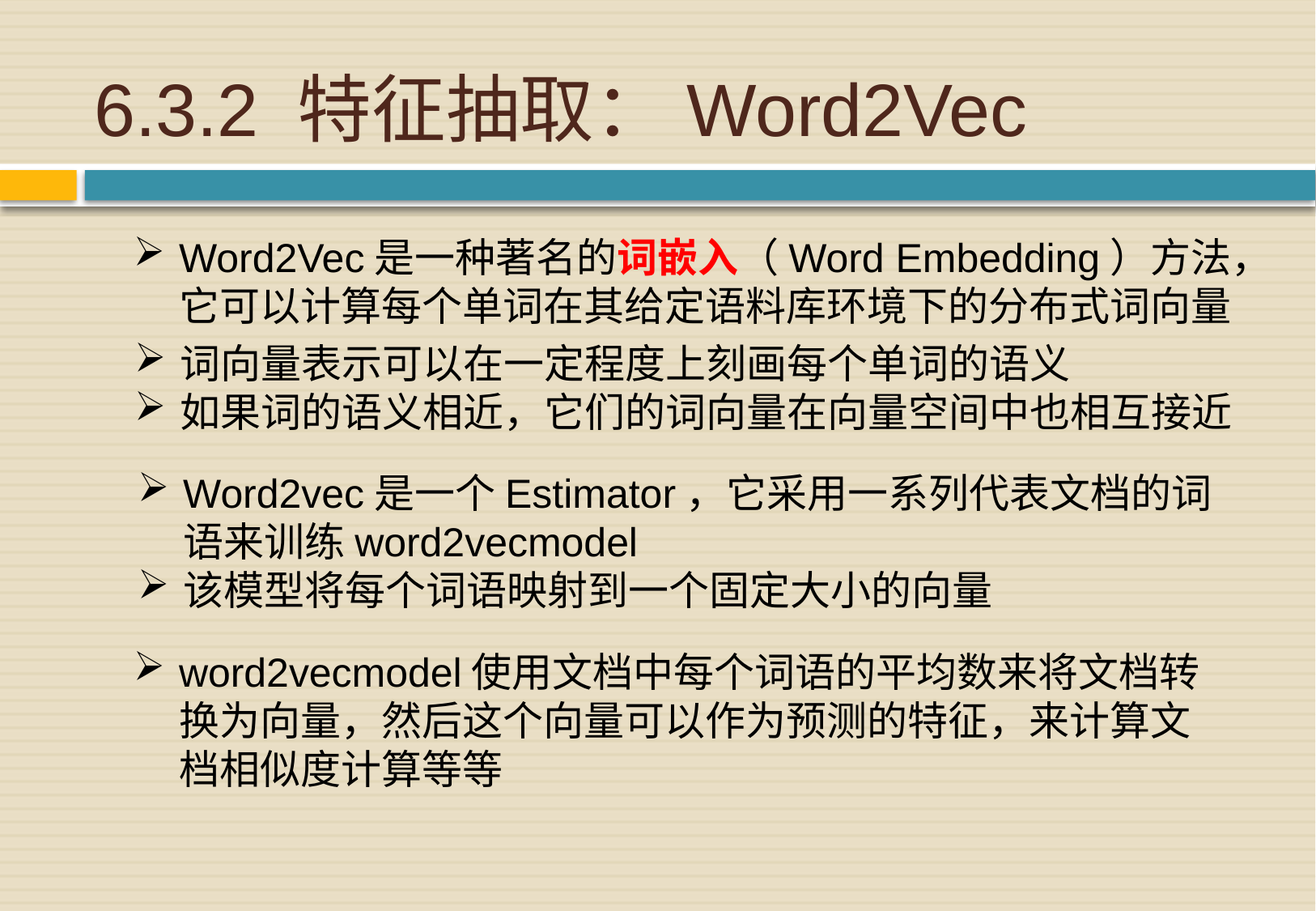

# 6.3.2 特征抽取：Word2Vec
Word2Vec是一种著名的词嵌入（Word Embedding）方法，它可以计算每个单词在其给定语料库环境下的分布式词向量
词向量表示可以在一定程度上刻画每个单词的语义
如果词的语义相近，它们的词向量在向量空间中也相互接近
Word2vec是一个Estimator，它采用一系列代表文档的词语来训练word2vecmodel
该模型将每个词语映射到一个固定大小的向量
word2vecmodel使用文档中每个词语的平均数来将文档转换为向量，然后这个向量可以作为预测的特征，来计算文档相似度计算等等